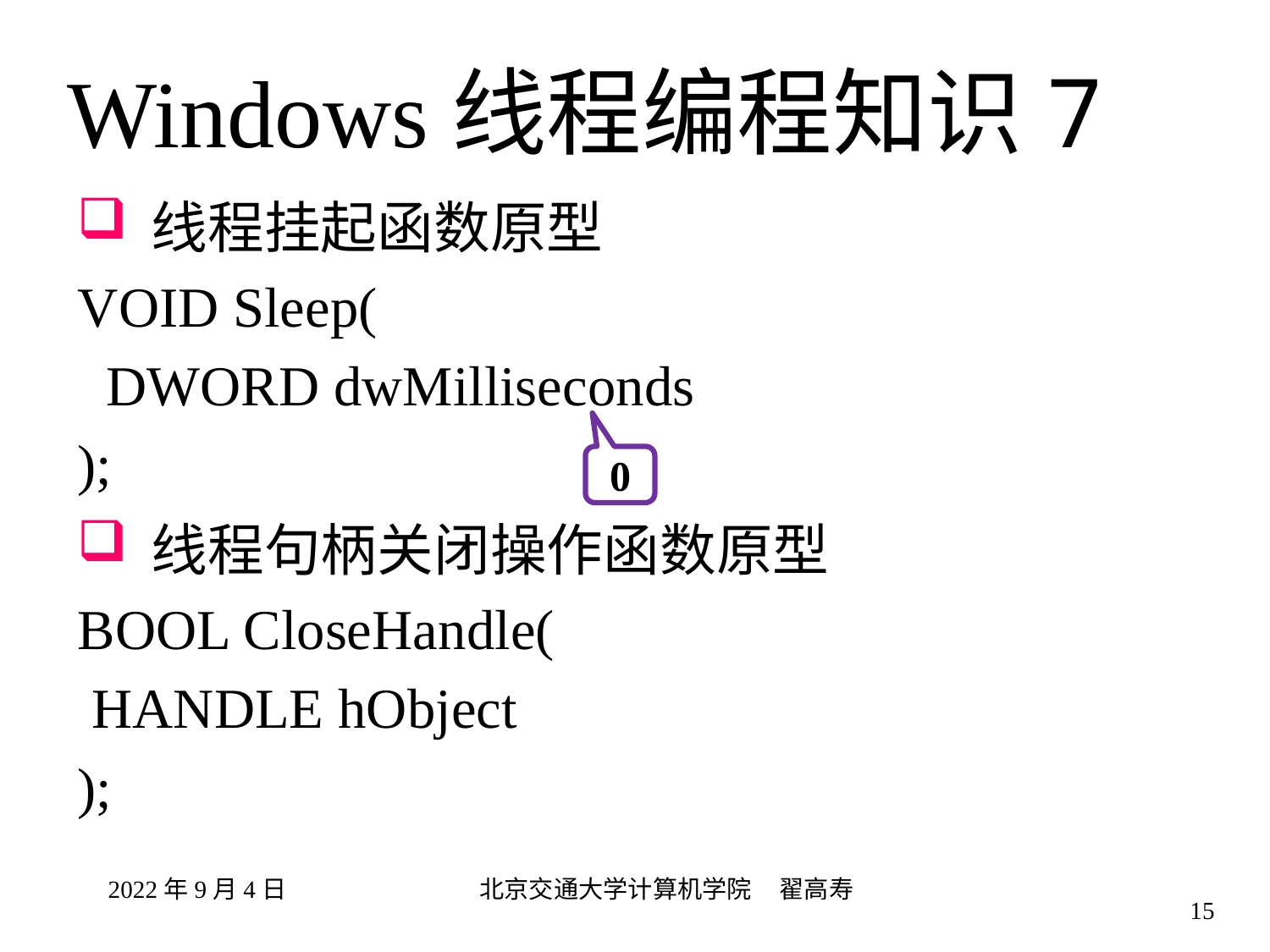

# Windows线程编程知识7
线程挂起函数原型
VOID Sleep(
  DWORD dwMilliseconds
);
线程句柄关闭操作函数原型
BOOL CloseHandle(
 HANDLE hObject
);

0
2022年9月4日
北京交通大学计算机学院     翟高寿
15